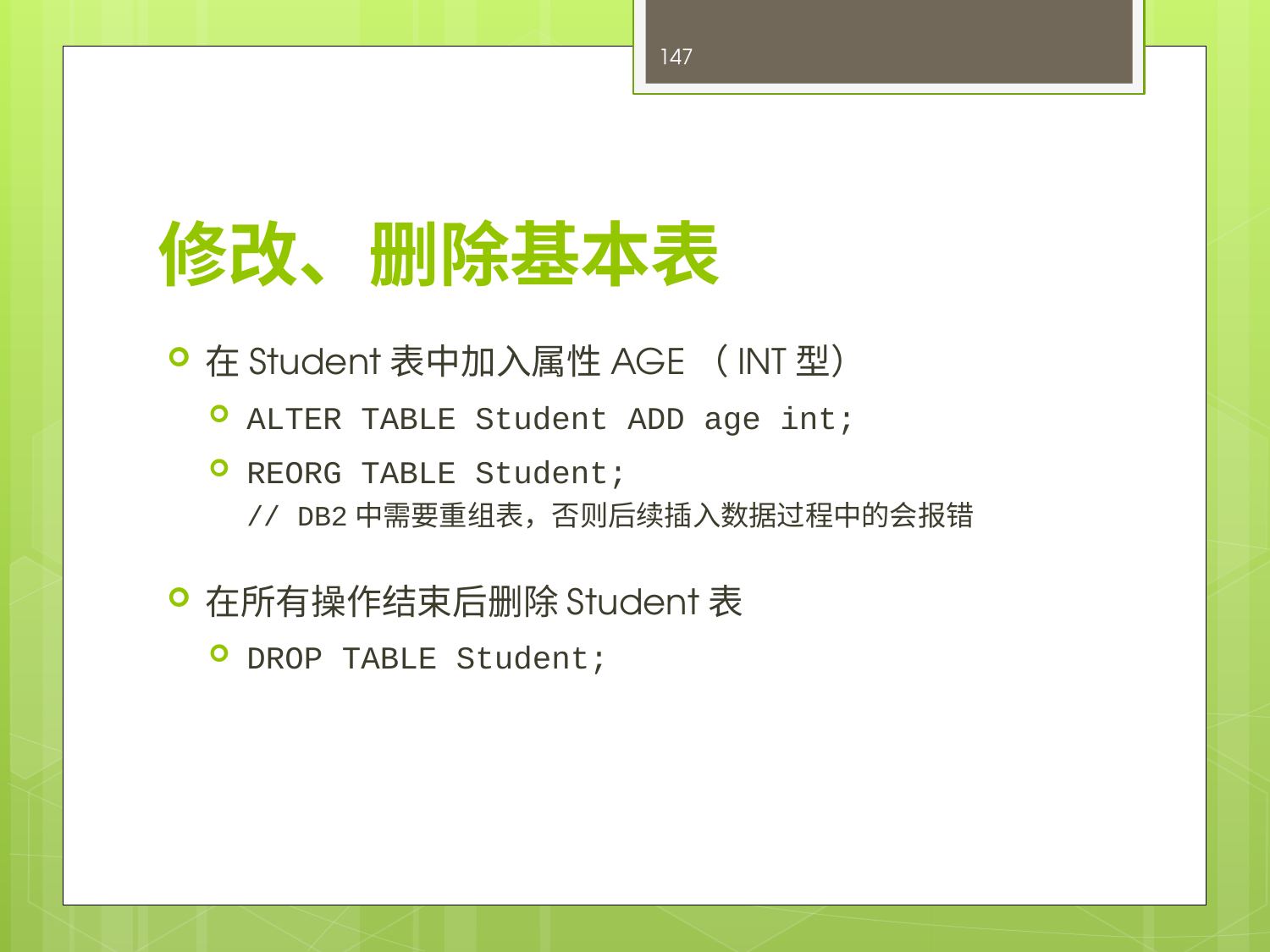

147
# 修改、删除基本表
在Student表中加入属性AGE（INT型）
ALTER TABLE Student ADD age int;
REORG TABLE Student;
// DB2中需要重组表，否则后续插入数据过程中的会报错

在所有操作结束后删除Student表
DROP TABLE Student;